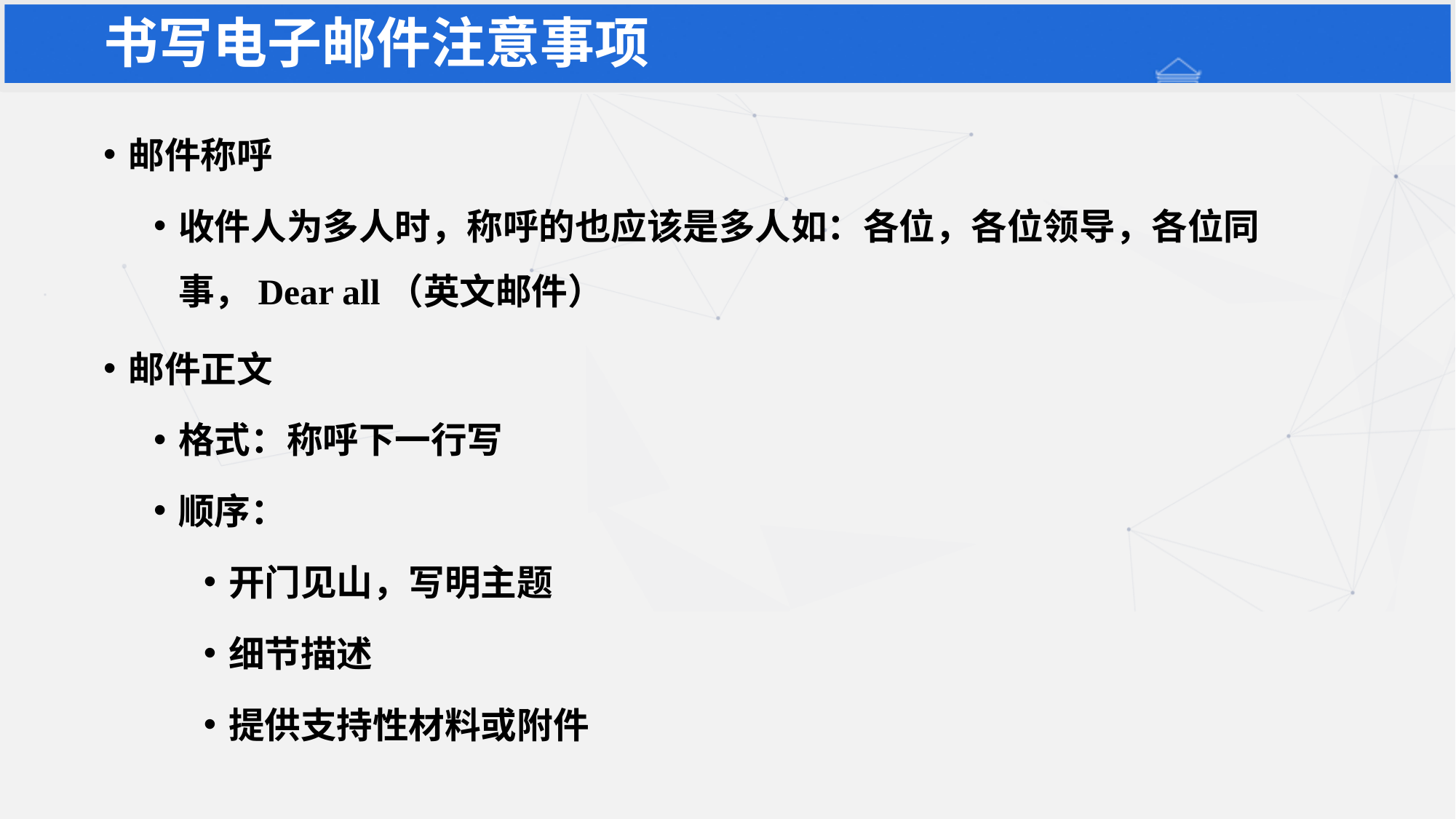

书写电子邮件注意事项
邮件称呼
收件人为多人时，称呼的也应该是多人如：各位，各位领导，各位同事，Dear all（英文邮件）
邮件正文
格式：称呼下一行写
顺序：
开门见山，写明主题
细节描述
提供支持性材料或附件